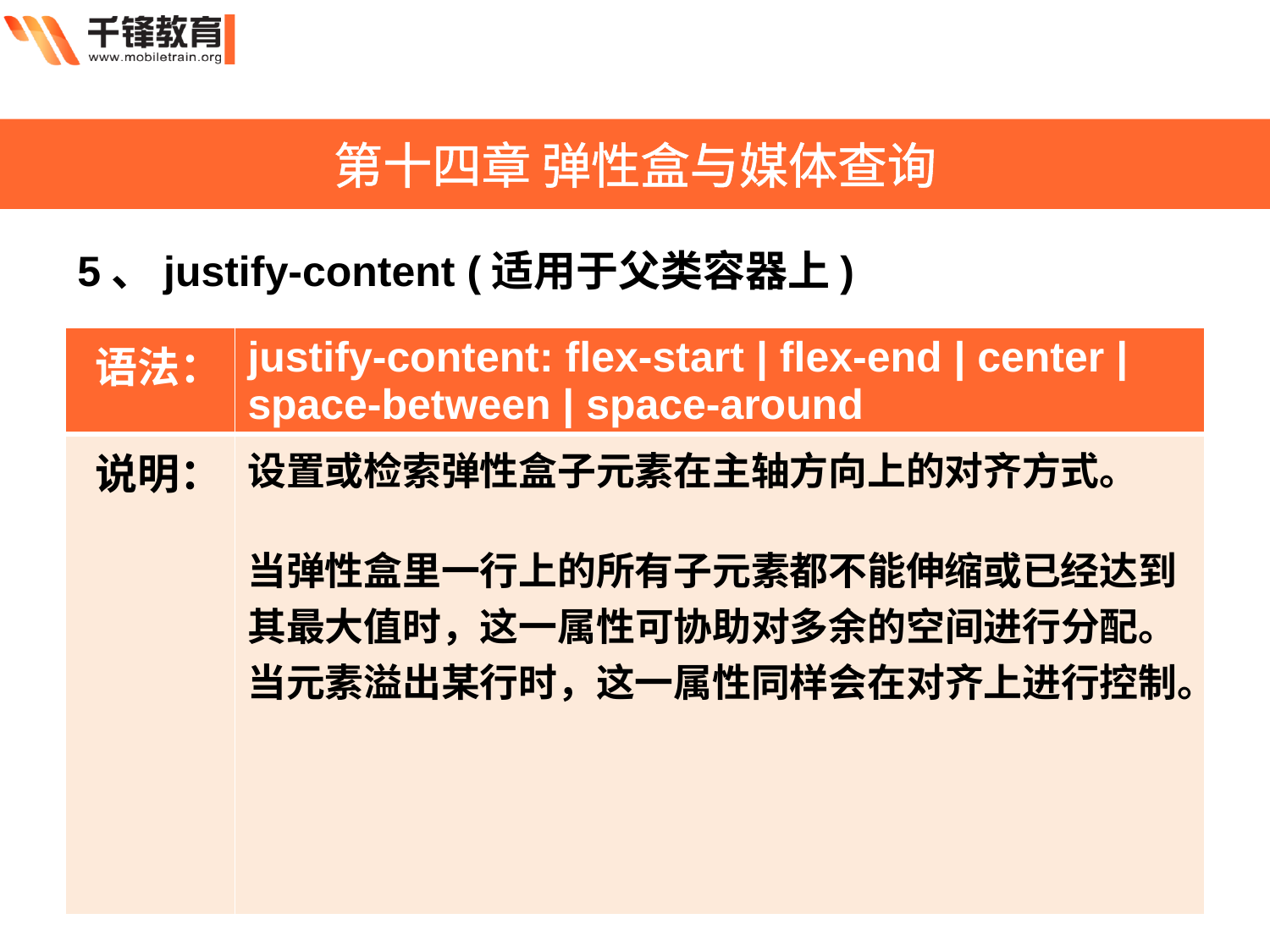

第十四章 弹性盒与媒体查询
5、justify-content (适用于父类容器上)
| 语法： | justify-content: flex-start | flex-end | center | space-between | space-around |
| --- | --- |
| 说明： | 设置或检索弹性盒子元素在主轴方向上的对齐方式。 当弹性盒里一行上的所有子元素都不能伸缩或已经达到其最大值时，这一属性可协助对多余的空间进行分配。当元素溢出某行时，这一属性同样会在对齐上进行控制。 |